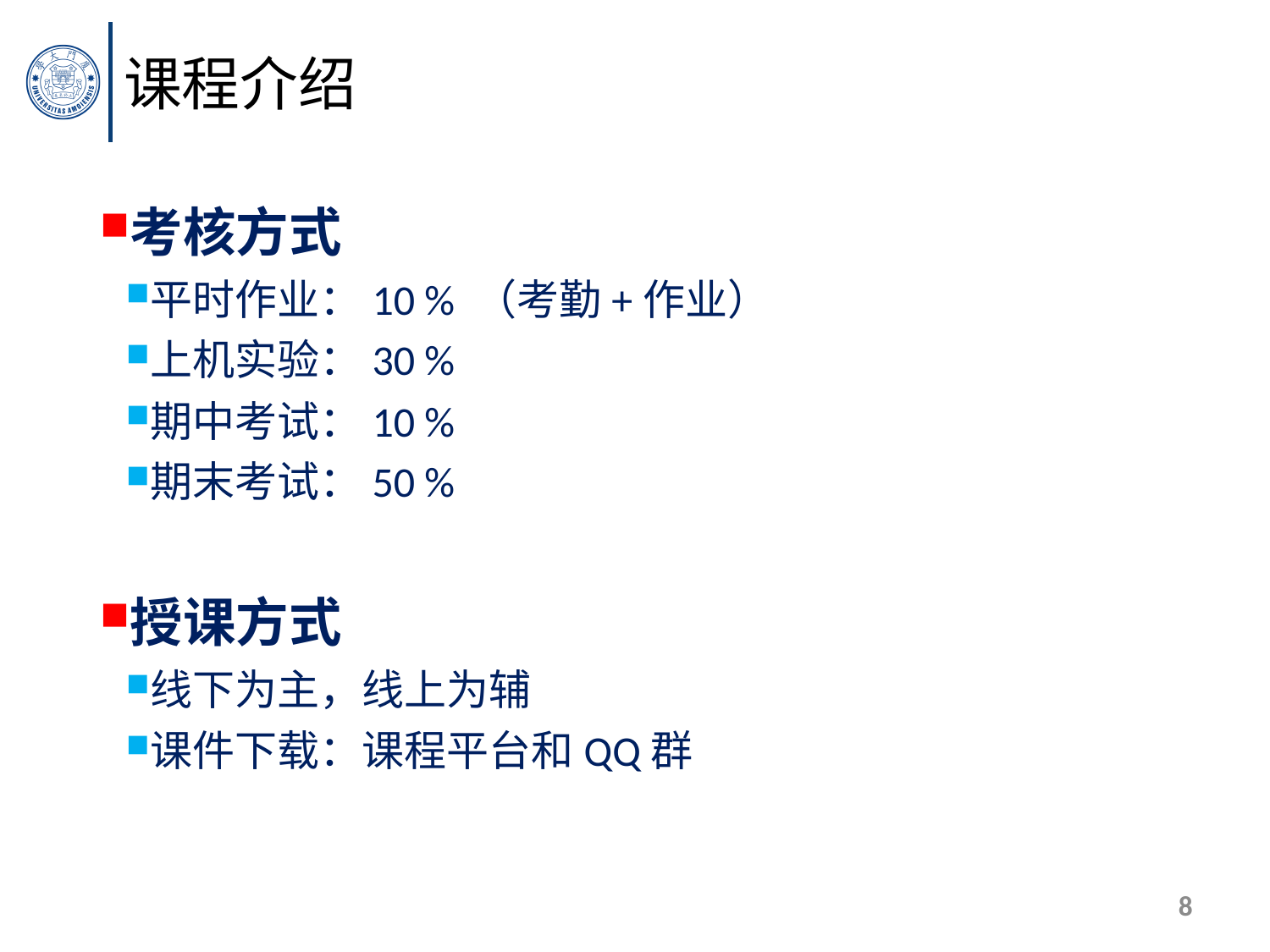

# 课程介绍
考核方式
平时作业：10 % （考勤+作业）
上机实验：30 %
期中考试：10 %
期末考试：50 %

授课方式
线下为主，线上为辅
课件下载：课程平台和QQ群

8